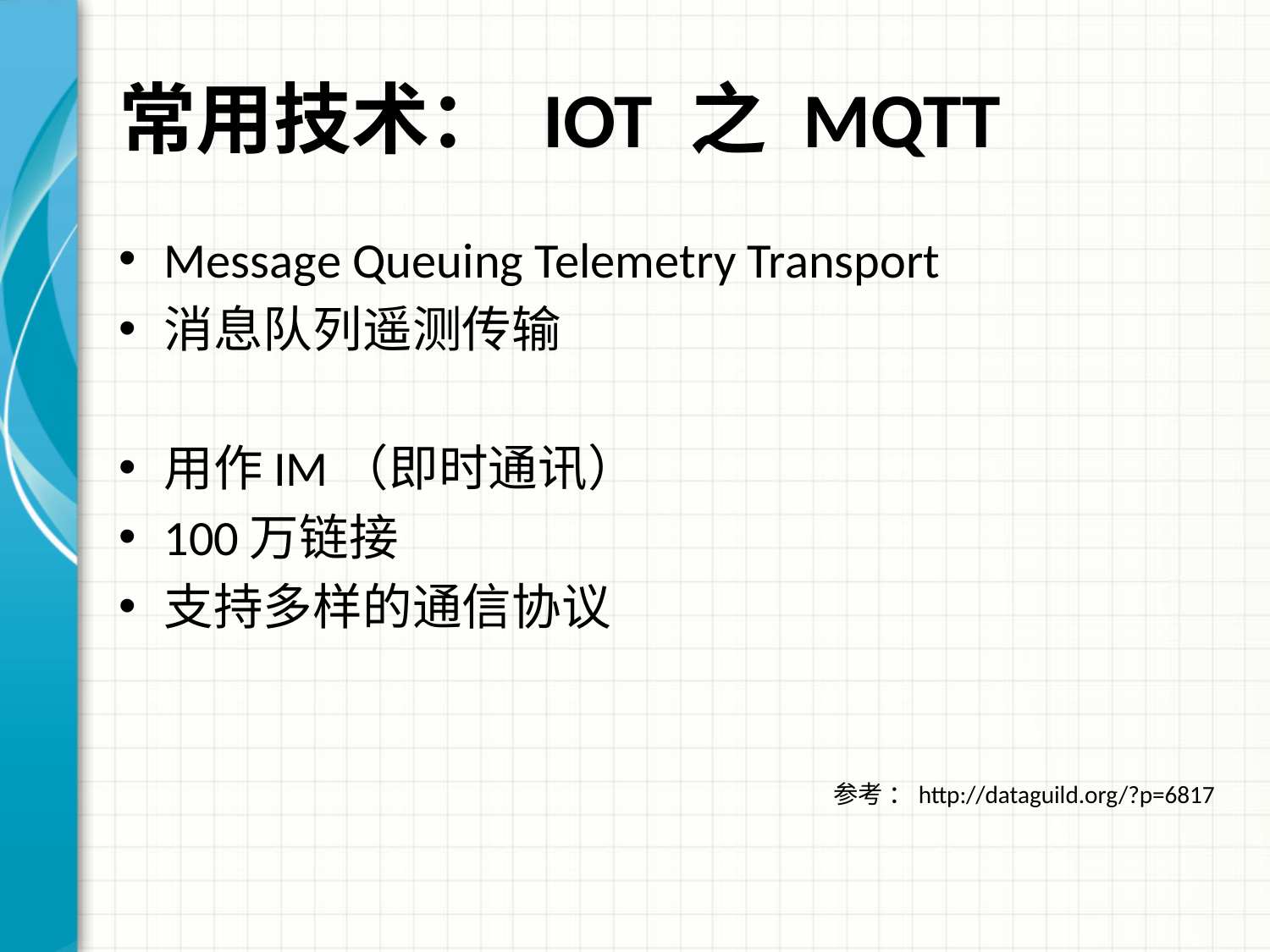

# 常用技术： IOT 之 MQTT
Message Queuing Telemetry Transport
消息队列遥测传输

用作IM（即时通讯）
100万链接
支持多样的通信协议

参考 ：http://dataguild.org/?p=6817